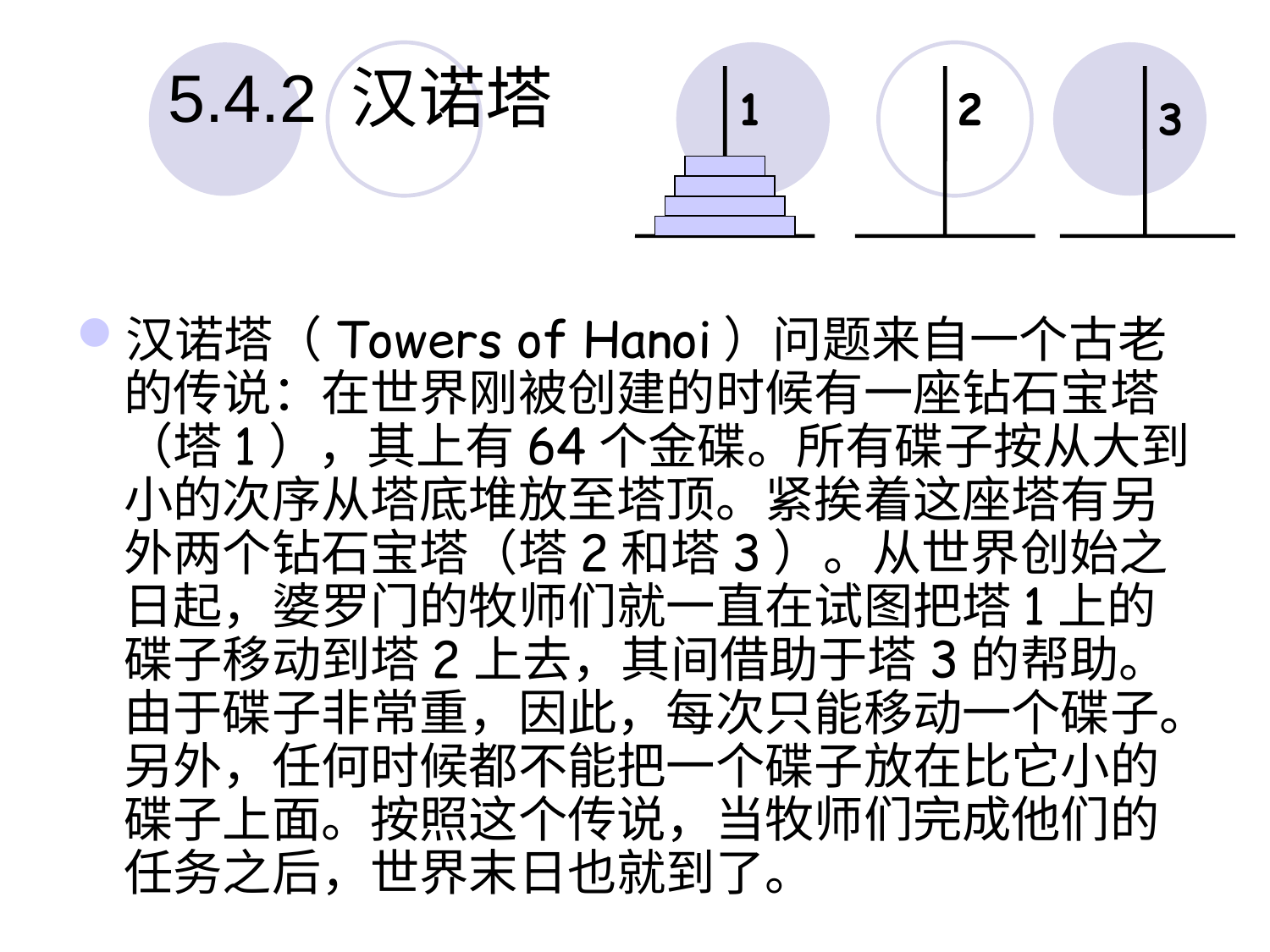

# 5.4.2 汉诺塔

1
2
3

汉诺塔（Towers of Hanoi）问题来自一个古老的传说：在世界刚被创建的时候有一座钻石宝塔（塔1），其上有64个金碟。所有碟子按从大到小的次序从塔底堆放至塔顶。紧挨着这座塔有另外两个钻石宝塔（塔2和塔3）。从世界创始之日起，婆罗门的牧师们就一直在试图把塔1上的碟子移动到塔2上去，其间借助于塔3的帮助。由于碟子非常重，因此，每次只能移动一个碟子。另外，任何时候都不能把一个碟子放在比它小的碟子上面。按照这个传说，当牧师们完成他们的任务之后，世界末日也就到了。

22